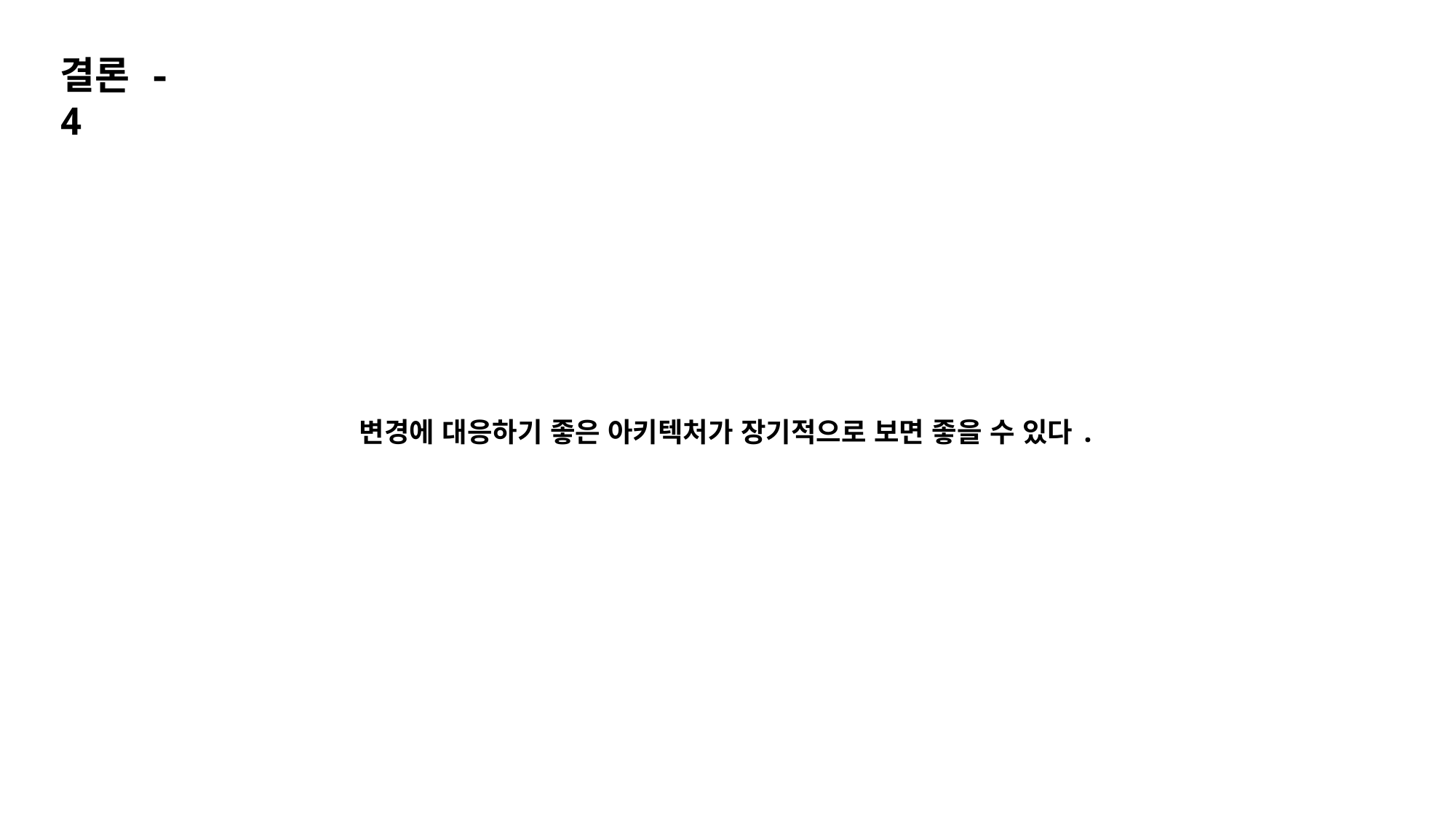

결론 - 4
변경에 대응하기 좋은 아키텍처가 장기적으로 보면 좋을 수 있다.